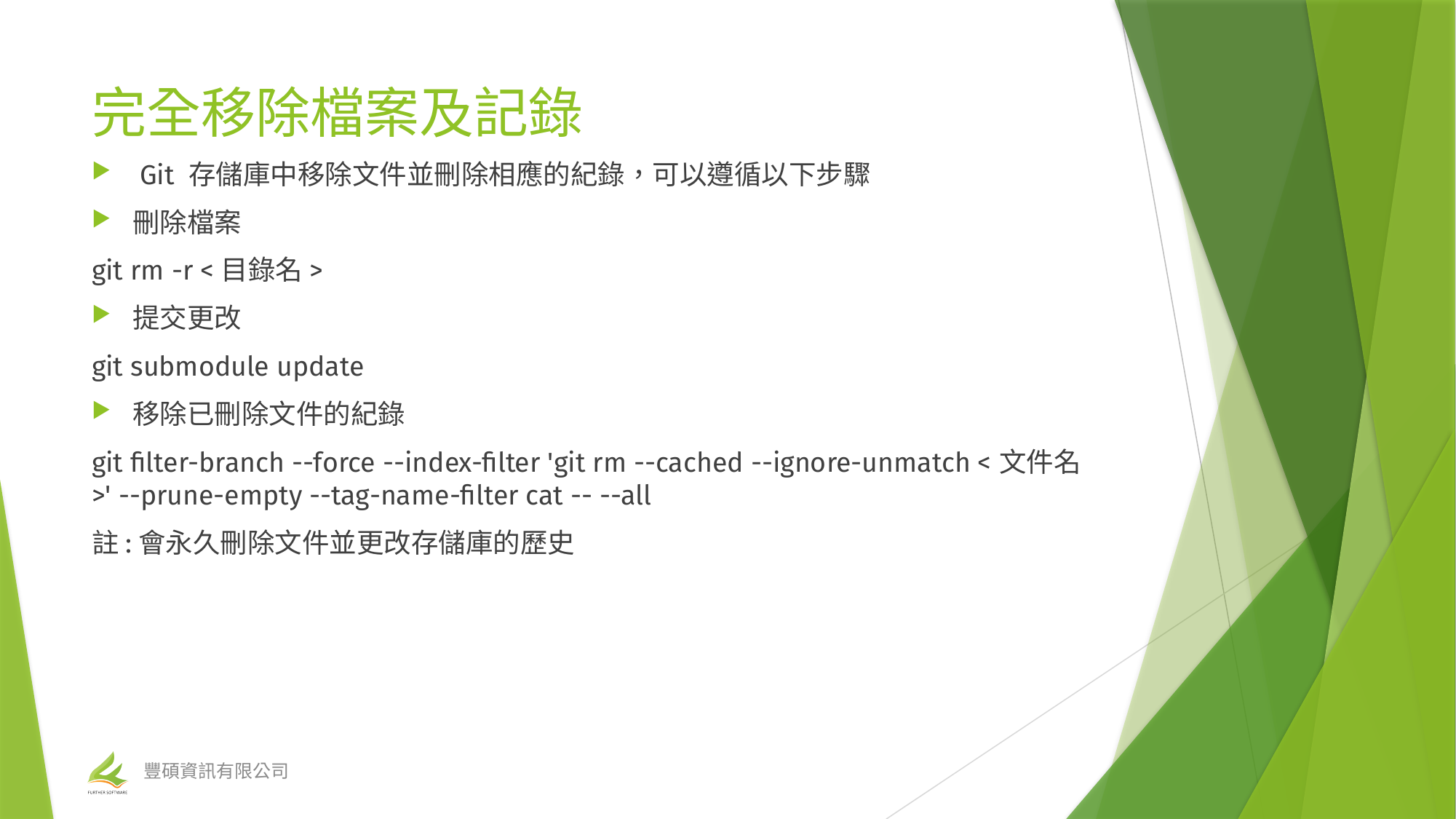

# 完全移除檔案及記錄
 Git 存儲庫中移除文件並刪除相應的紀錄，可以遵循以下步驟
刪除檔案
git rm -r <目錄名>
提交更改
git submodule update
移除已刪除文件的紀錄
git filter-branch --force --index-filter 'git rm --cached --ignore-unmatch <文件名>' --prune-empty --tag-name-filter cat -- --all
註:會永久刪除文件並更改存儲庫的歷史
豐碩資訊有限公司